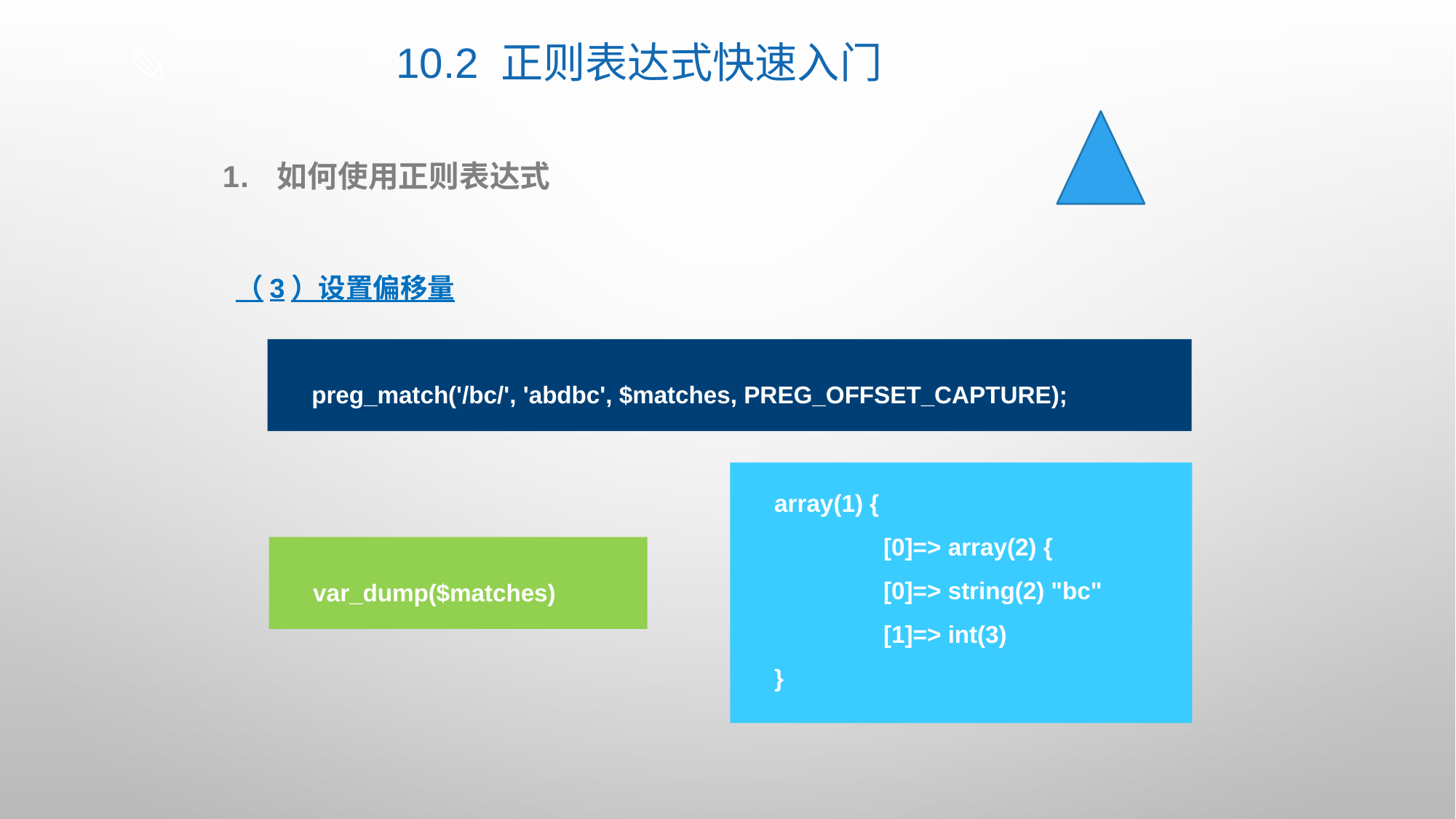

# 10.2 正则表达式快速入门

如何使用正则表达式
（3）设置偏移量

preg_match('/bc/', 'abdbc', $matches, PREG_OFFSET_CAPTURE);

array(1) {
	[0]=> array(2) {
	[0]=> string(2) "bc"
	[1]=> int(3)
}

var_dump($matches)